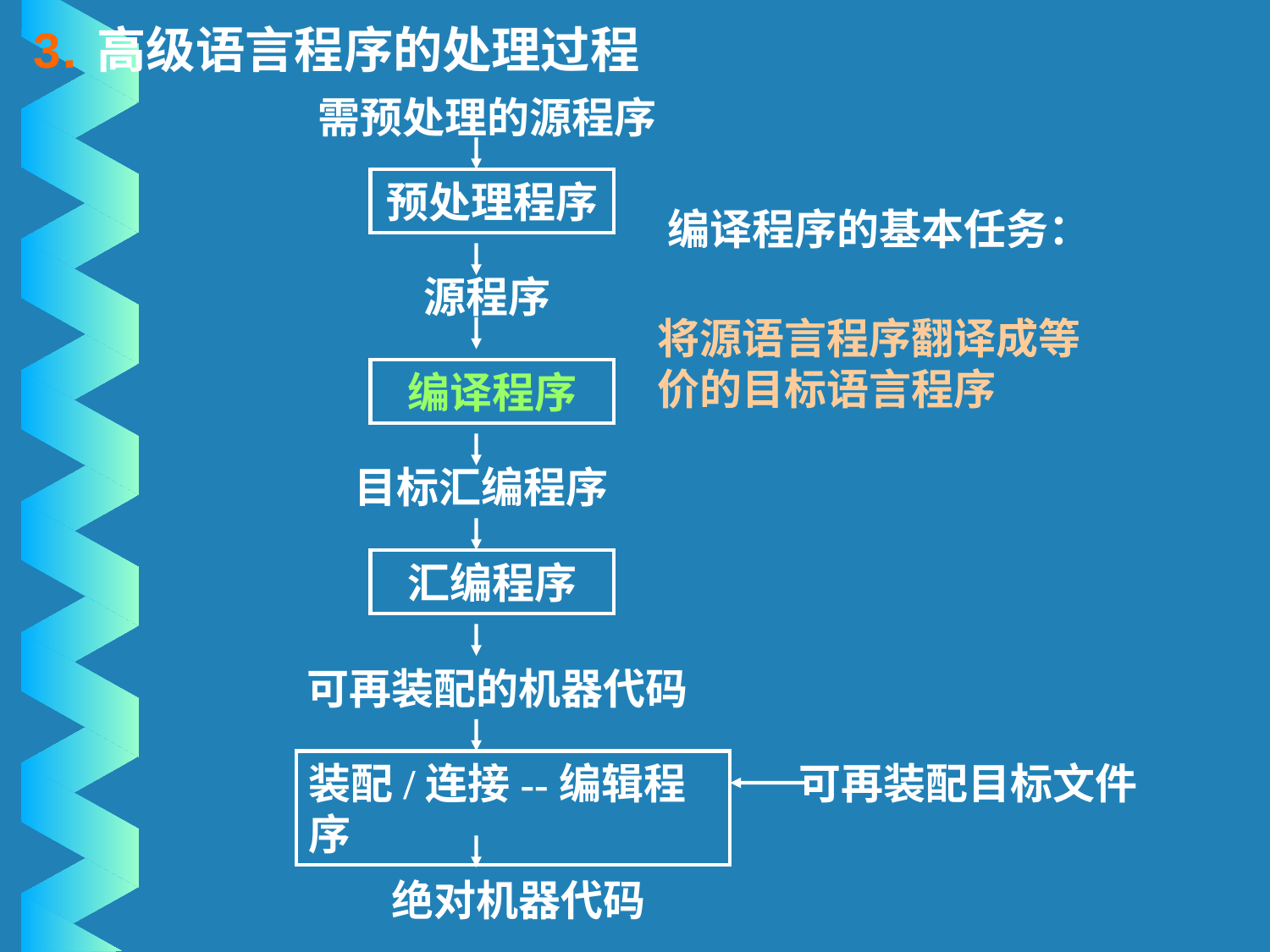

高级语言程序的处理过程
需预处理的源程序

预处理程序
编译程序的基本任务：

源程序
将源语言程序翻译成等价的目标语言程序

编译程序

目标汇编程序

汇编程序

可再装配的机器代码

装配/连接--编辑程序
可再装配目标文件

绝对机器代码